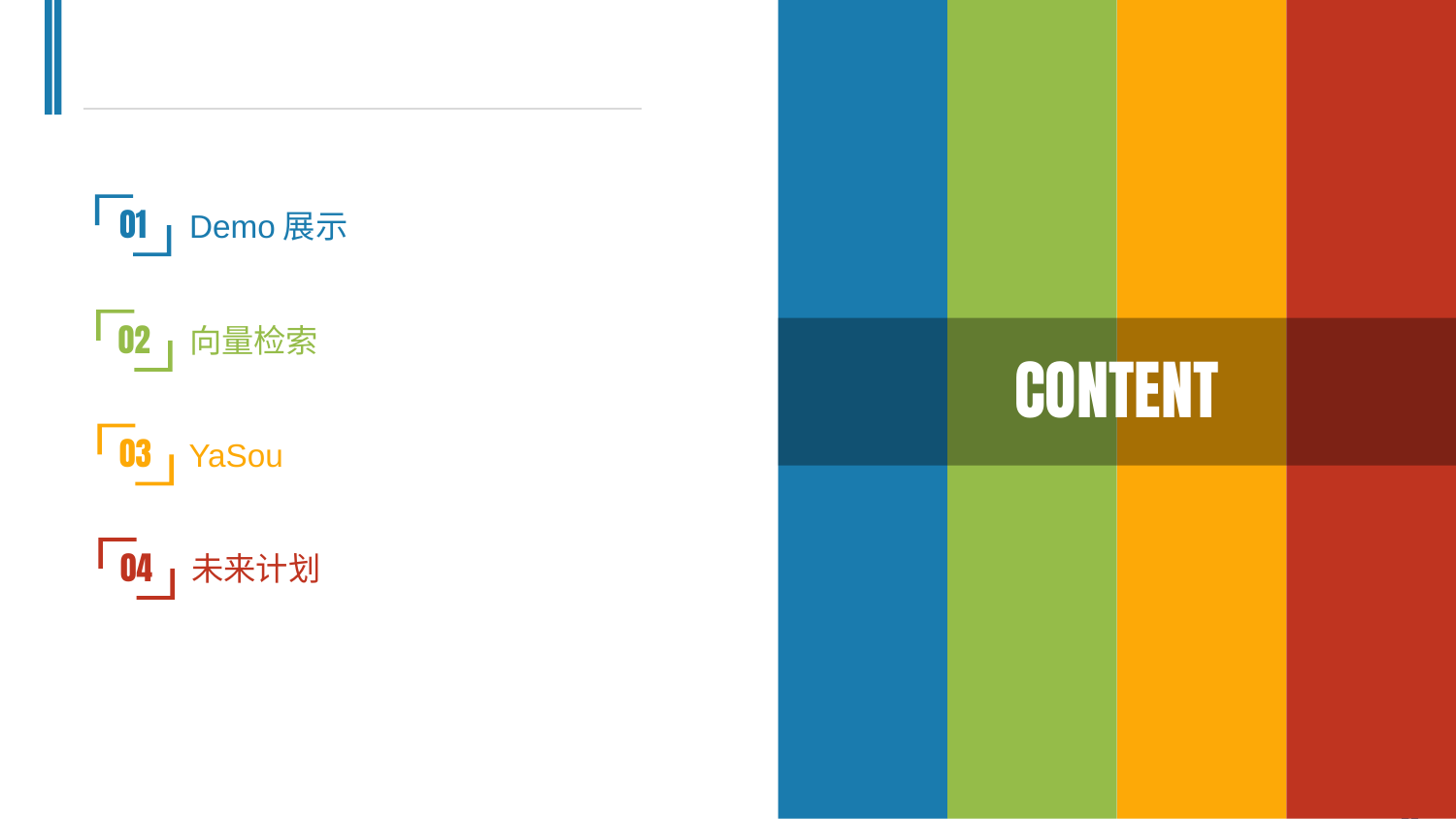

01
Demo展示
02
向量检索
CONTENT
03
YaSou
04
未来计划